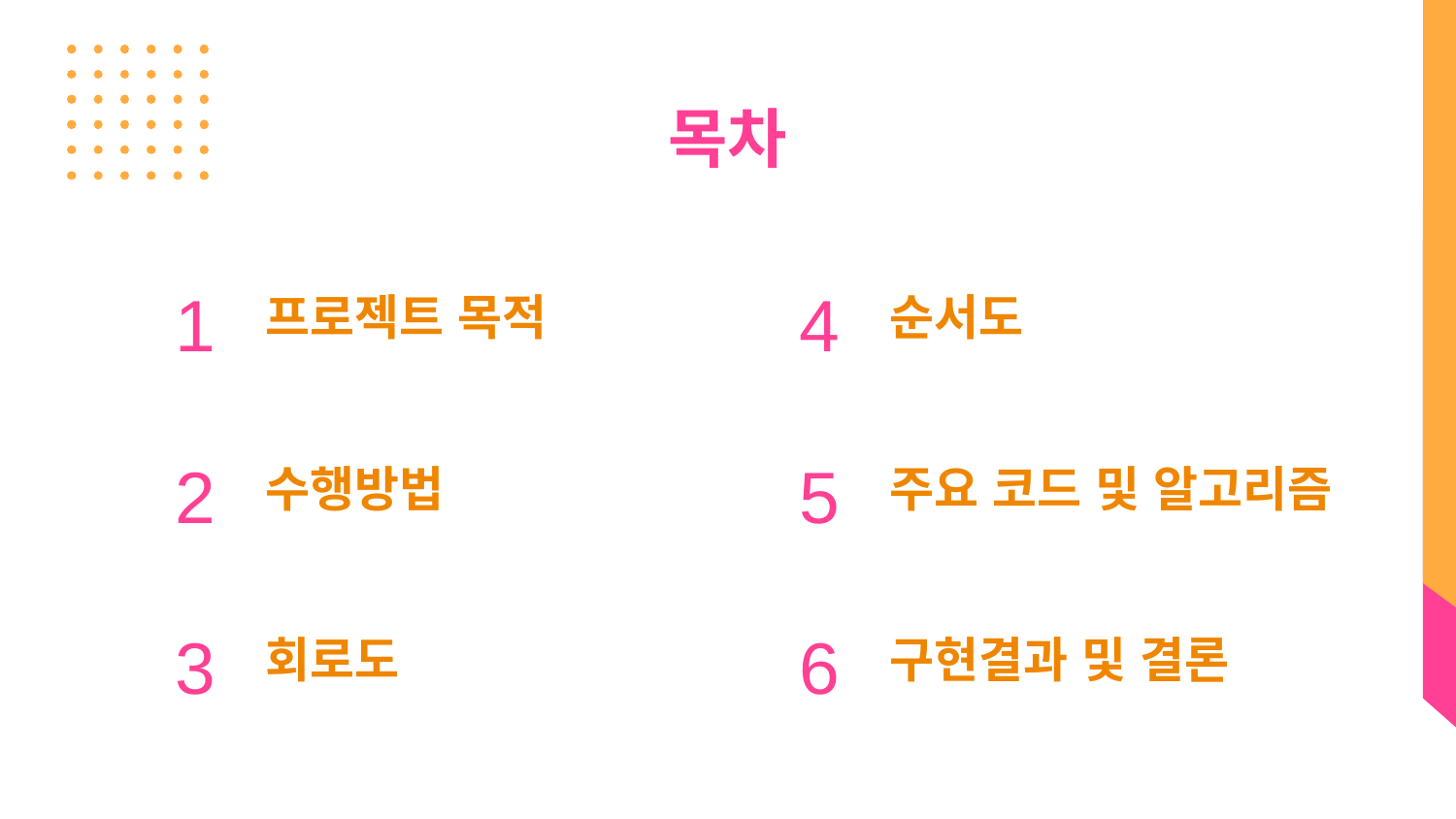

# 목차
프로젝트 목적
순서도
1
4
수행방법
주요 코드 및 알고리즘
2
5
회로도
구현결과 및 결론
3
6